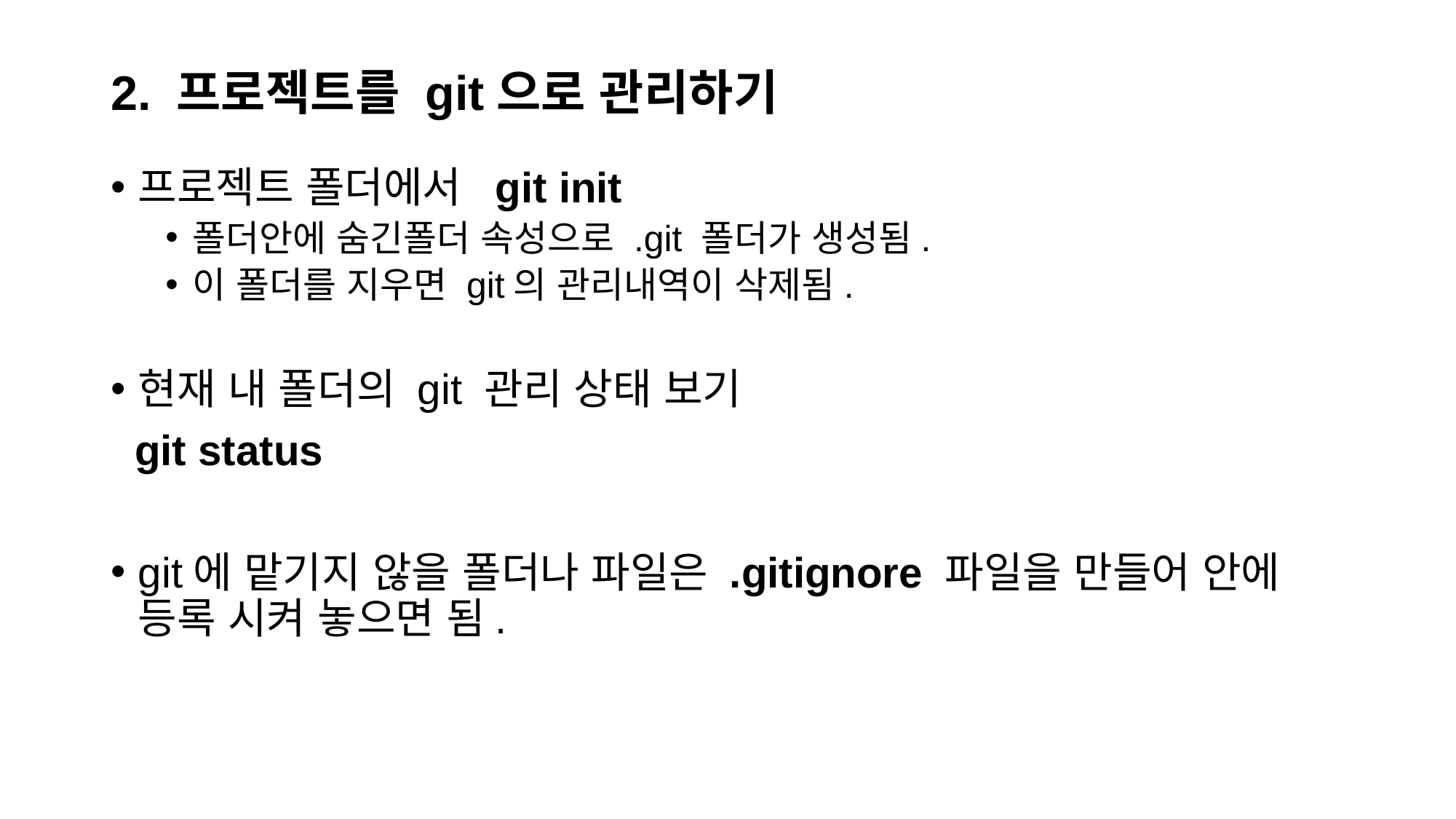

# 2. 프로젝트를 git으로 관리하기
프로젝트 폴더에서  git init
폴더안에 숨긴폴더 속성으로 .git 폴더가 생성됨.
이 폴더를 지우면 git의 관리내역이 삭제됨.

현재 내 폴더의 git 관리 상태 보기
  git status

git에 맡기지 않을 폴더나 파일은 .gitignore 파일을 만들어 안에 등록 시켜 놓으면 됨.